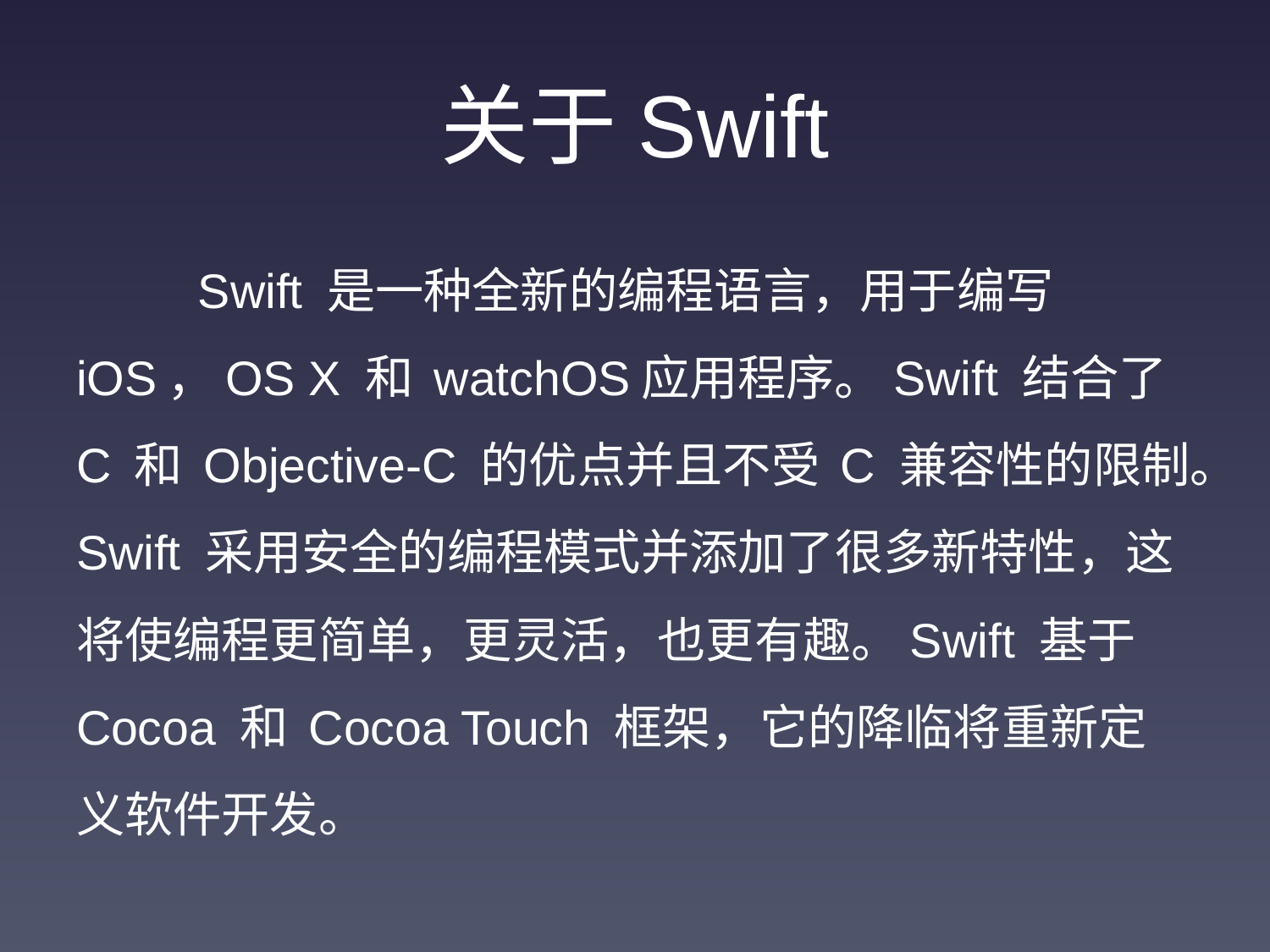

# 关于Swift
         Swift 是一种全新的编程语言，用于编写 iOS，OS X 和 watchOS应用程序。Swift 结合了 C 和 Objective-C 的优点并且不受 C 兼容性的限制。Swift 采用安全的编程模式并添加了很多新特性，这将使编程更简单，更灵活，也更有趣。Swift 基于 Cocoa 和 Cocoa Touch 框架，它的降临将重新定义软件开发。